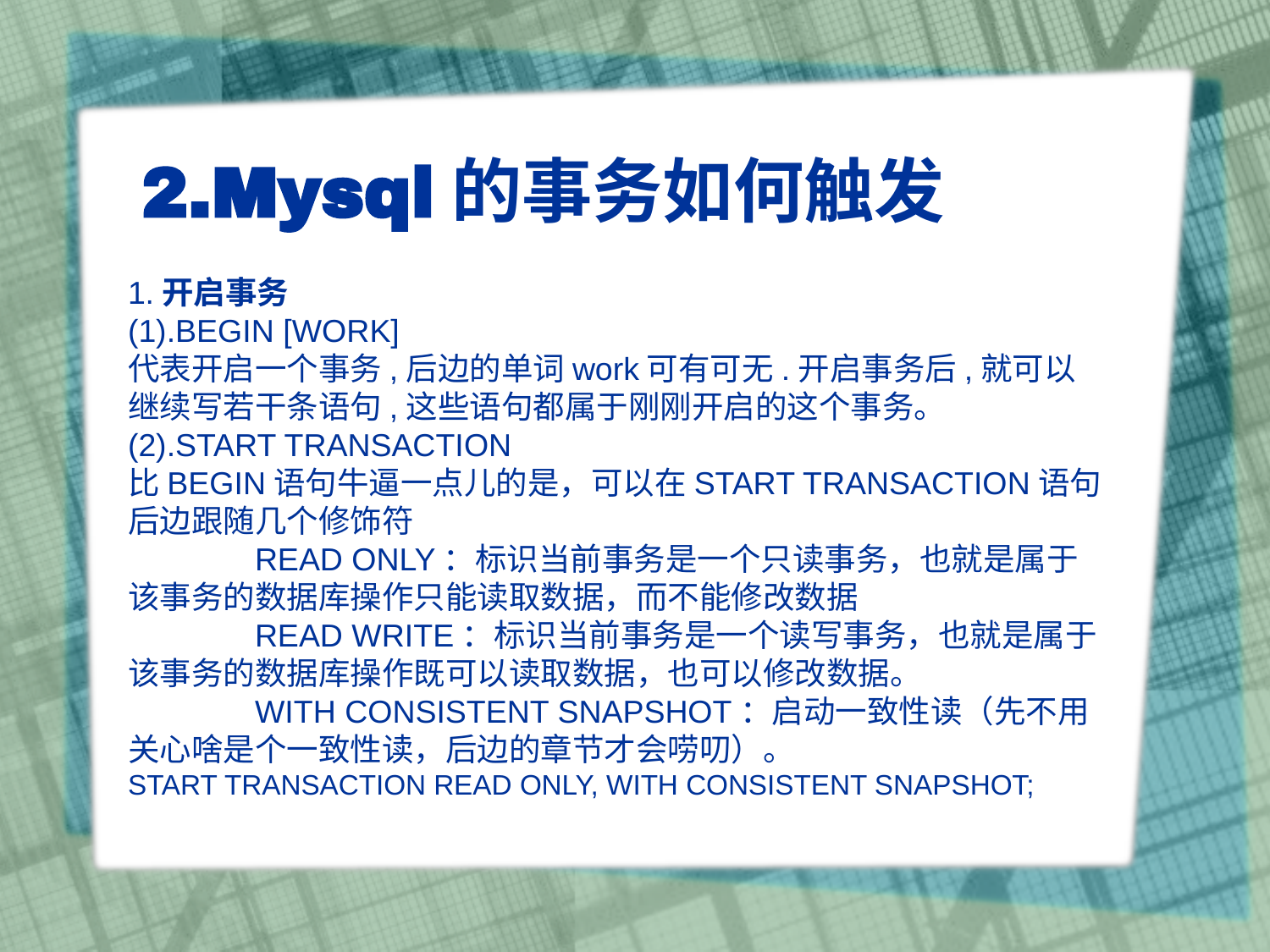

# 2.Mysql的事务如何触发
1.开启事务
(1).BEGIN [WORK]
代表开启一个事务,后边的单词work可有可无.开启事务后,就可以继续写若干条语句,这些语句都属于刚刚开启的这个事务。
(2).START TRANSACTION
比BEGIN语句牛逼一点儿的是，可以在START TRANSACTION语句后边跟随几个修饰符
	READ ONLY：标识当前事务是一个只读事务，也就是属于该事务的数据库操作只能读取数据，而不能修改数据
	READ WRITE：标识当前事务是一个读写事务，也就是属于该事务的数据库操作既可以读取数据，也可以修改数据。
	WITH CONSISTENT SNAPSHOT：启动一致性读（先不用关心啥是个一致性读，后边的章节才会唠叨）。
START TRANSACTION READ ONLY, WITH CONSISTENT SNAPSHOT;